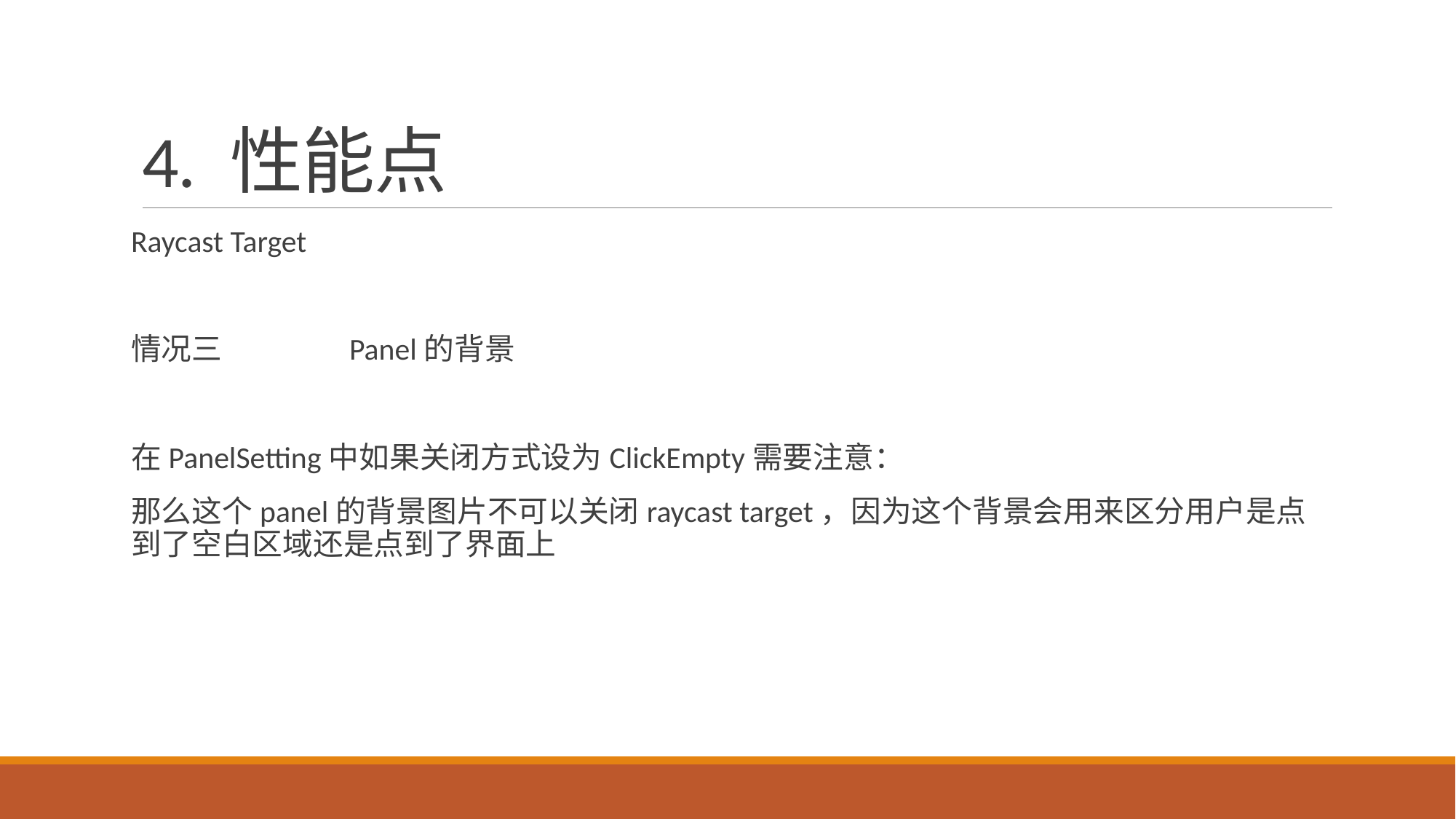

# 4. 性能点
Raycast Target

情况三		Panel的背景

在PanelSetting中如果关闭方式设为ClickEmpty需要注意：
那么这个panel的背景图片不可以关闭raycast target，因为这个背景会用来区分用户是点到了空白区域还是点到了界面上